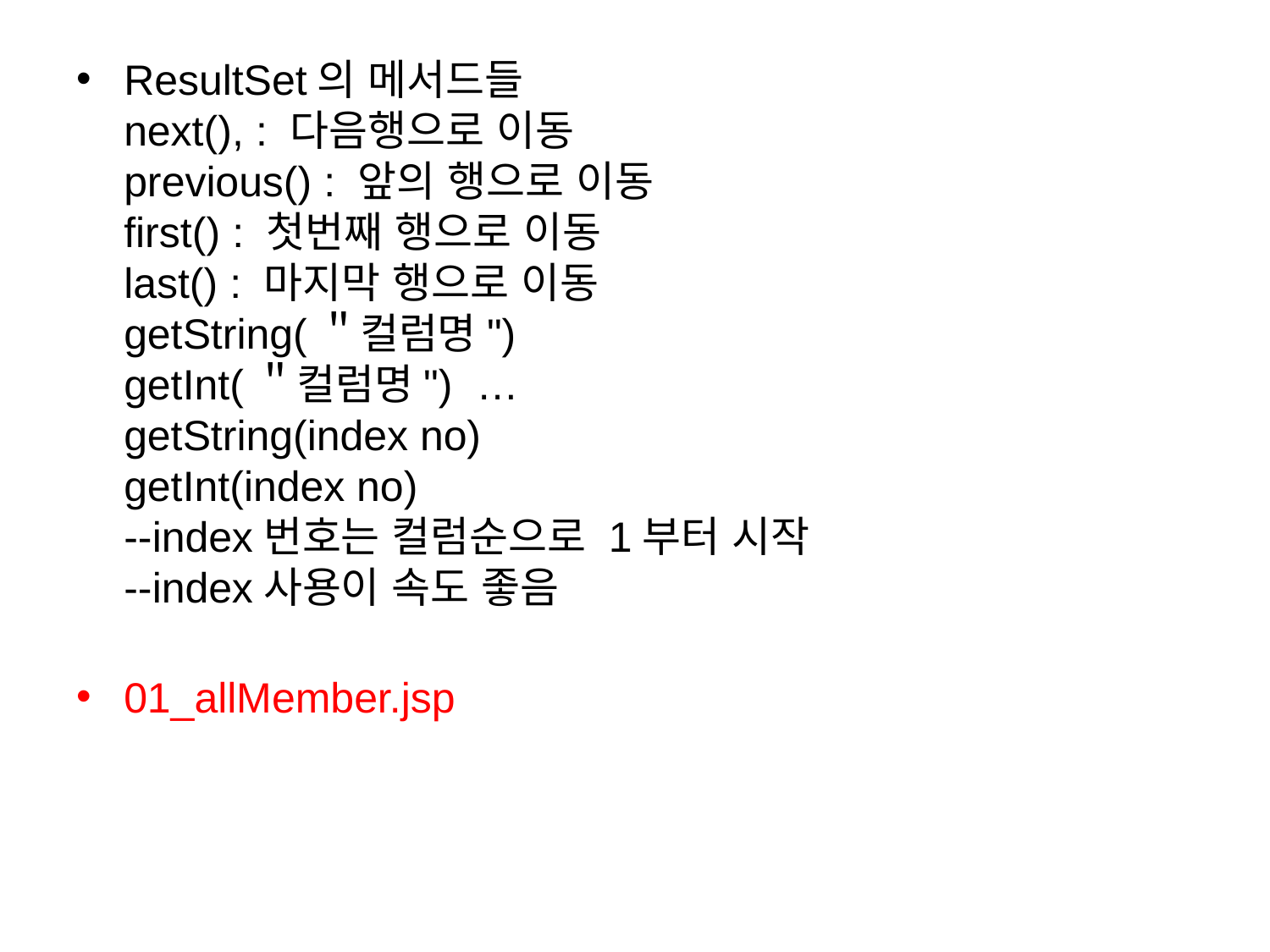

ResultSet의 메서드들
next(), : 다음행으로 이동
previous() : 앞의 행으로 이동
first() : 첫번째 행으로 이동
last() : 마지막 행으로 이동
getString(＂컬럼명")
getInt(＂컬럼명")  …
getString(index no)
getInt(index no)
--index번호는 컬럼순으로 1부터 시작
--index사용이 속도 좋음
01_allMember.jsp